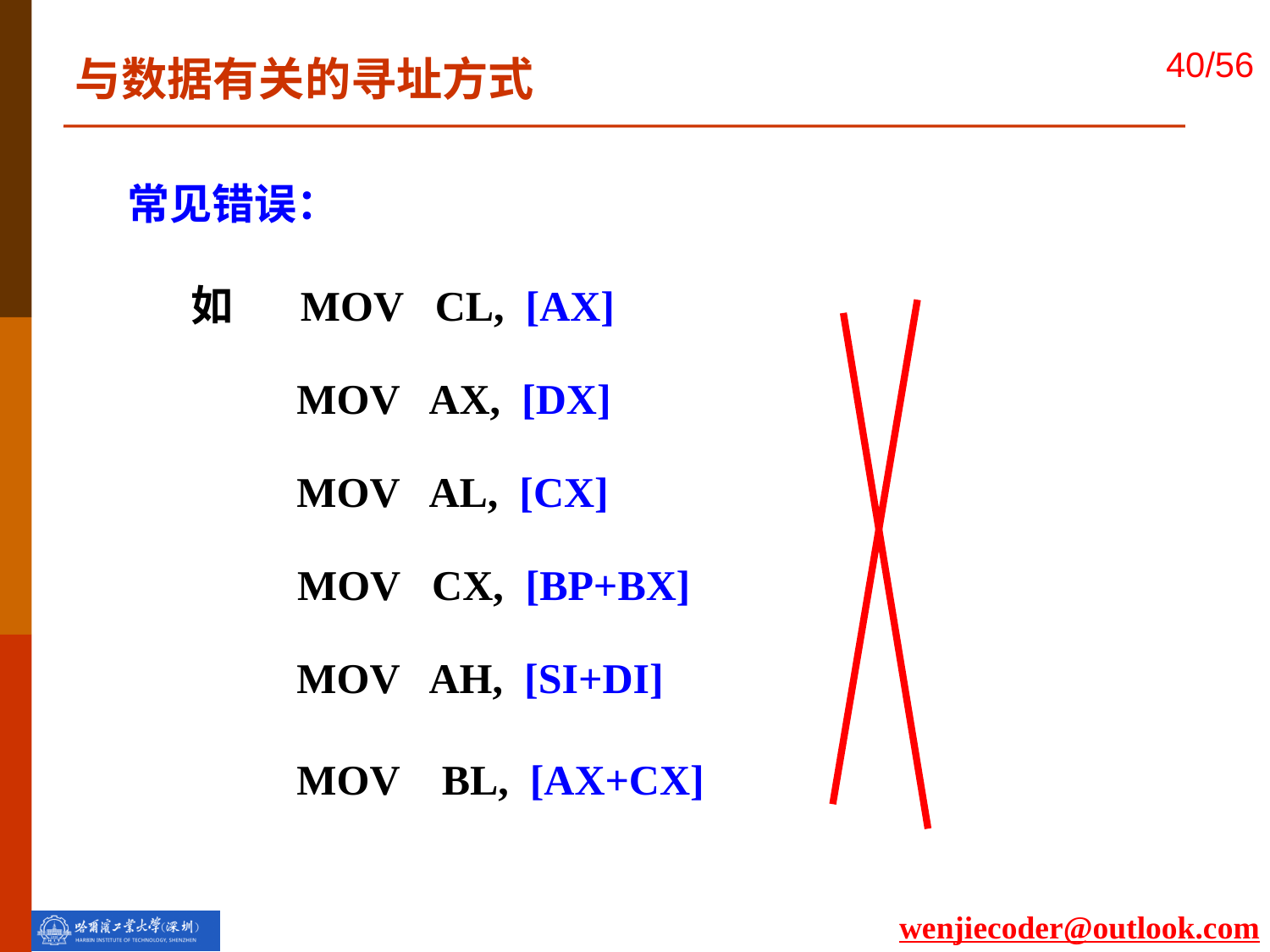

与数据有关的寻址方式
常见错误：

如      MOV   CL,  [AX]
    MOV   AX,  [DX]
    MOV   AL,  [CX]
    MOV   CX,  [BP+BX]
    MOV   AH,  [SI+DI]

    MOV    BL,  [AX+CX]